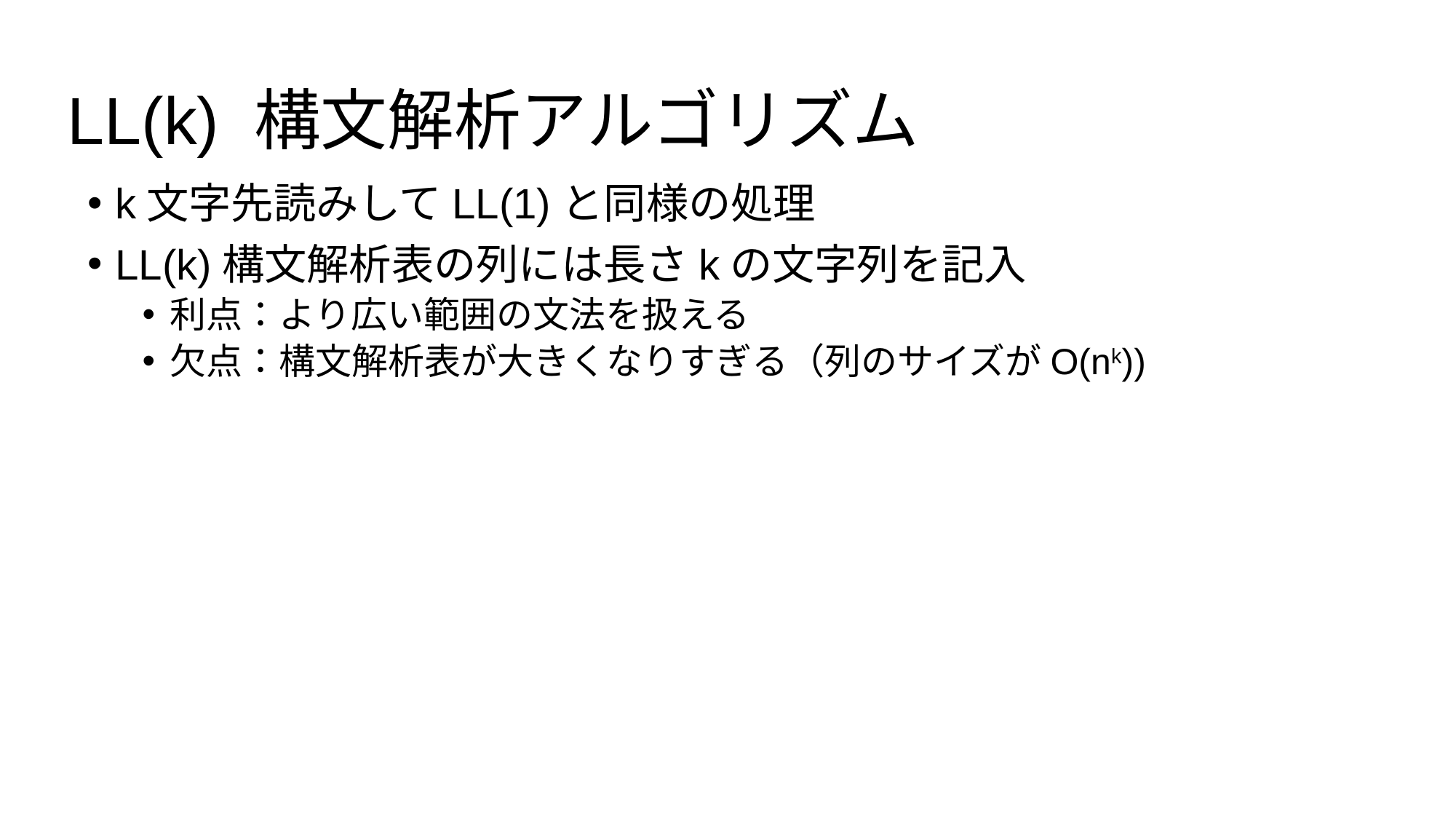

# LL(k) 構文解析アルゴリズム
k文字先読みしてLL(1)と同様の処理
LL(k)構文解析表の列には長さkの文字列を記入
利点：より広い範囲の文法を扱える
欠点：構文解析表が大きくなりすぎる（列のサイズがO(nk))